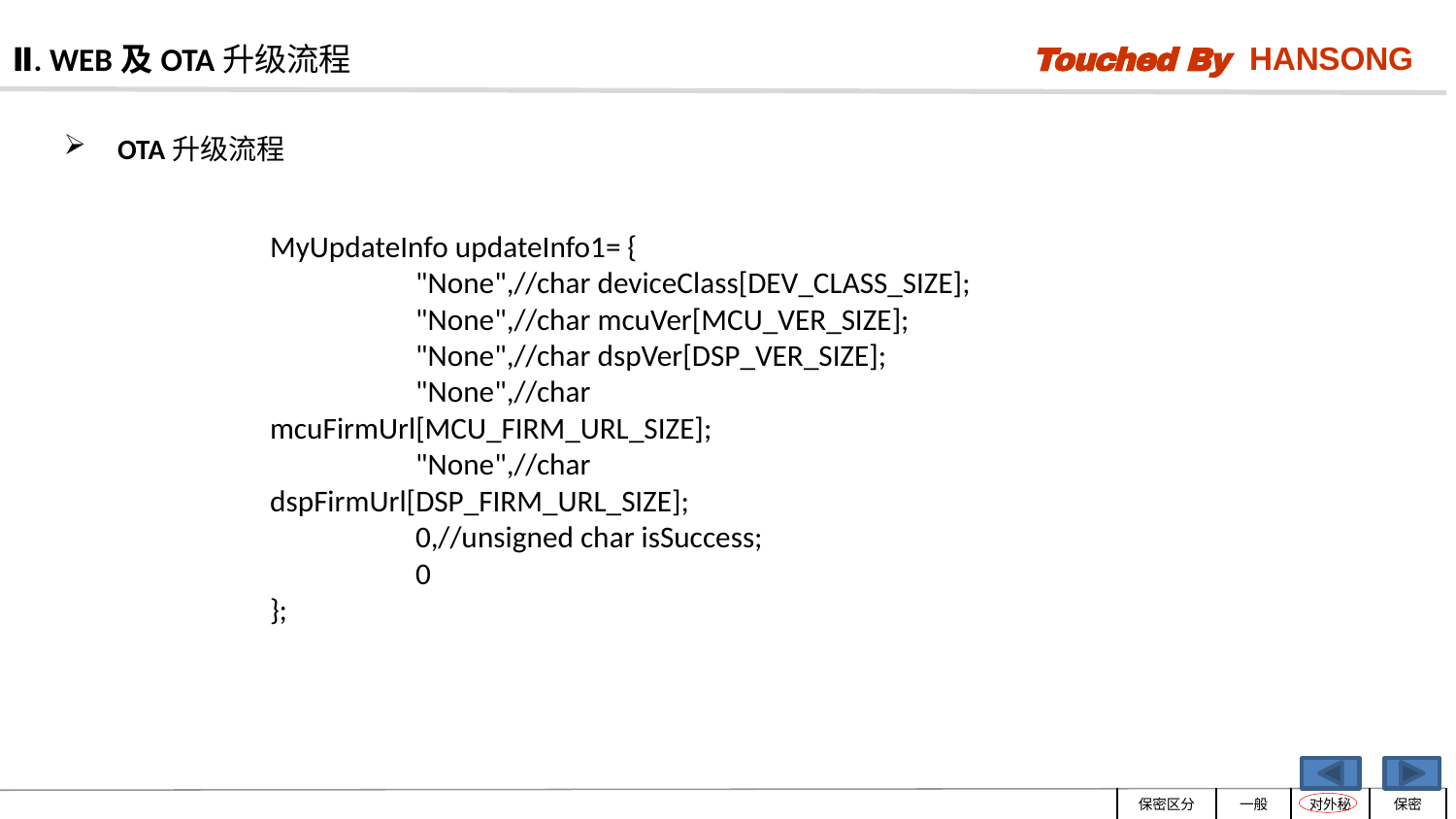

Ⅱ. WEB及OTA升级流程

 OTA升级流程
MyUpdateInfo updateInfo1= {
	"None",//char deviceClass[DEV_CLASS_SIZE];
	"None",//char mcuVer[MCU_VER_SIZE];
	"None",//char dspVer[DSP_VER_SIZE];
	"None",//char mcuFirmUrl[MCU_FIRM_URL_SIZE];
	"None",//char dspFirmUrl[DSP_FIRM_URL_SIZE];
	0,//unsigned char isSuccess;
	0
};